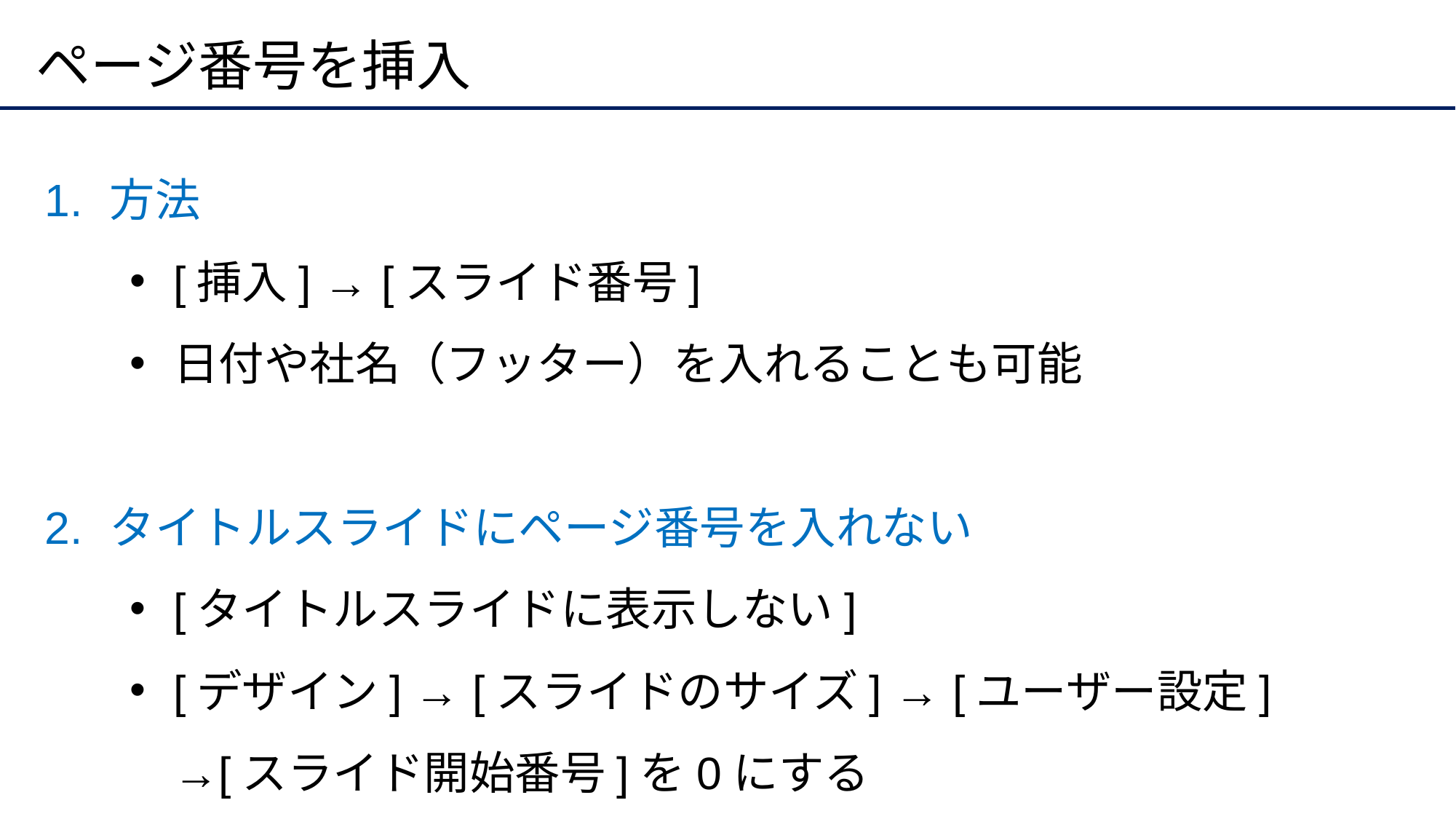

# ページ番号を挿入
方法
[挿入] → [スライド番号]
日付や社名（フッター）を入れることも可能

タイトルスライドにページ番号を入れない
[タイトルスライドに表示しない]
[デザイン] → [スライドのサイズ] → [ユーザー設定]
→[スライド開始番号]を0にする